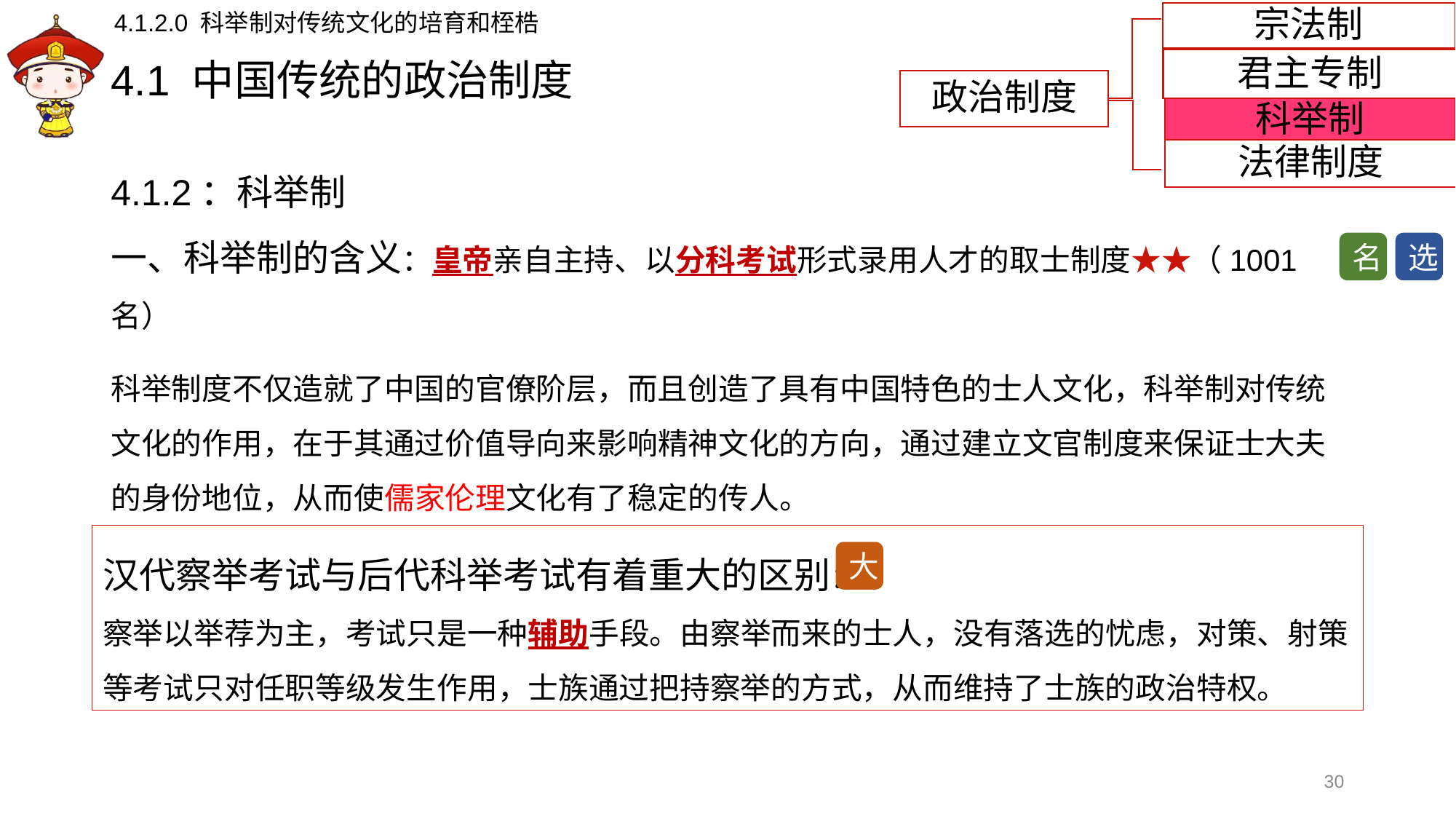

4.1.2.0 科举制对传统文化的培育和桎梏
宗法制

# 4.1 中国传统的政治制度
君主专制
政治制度
科举制

法律制度
4.1.2：科举制
一、科举制的含义：皇帝亲自主持、以分科考试形式录用人才的取士制度★★（1001名）
科举制度不仅造就了中国的官僚阶层，而且创造了具有中国特色的士人文化，科举制对传统文化的作用，在于其通过价值导向来影响精神文化的方向，通过建立文官制度来保证士大夫的身份地位，从而使儒家伦理文化有了稳定的传人。
选
名
汉代察举考试与后代科举考试有着重大的区别：
察举以举荐为主，考试只是一种辅助手段。由察举而来的士人，没有落选的忧虑，对策、射策等考试只对任职等级发生作用，士族通过把持察举的方式，从而维持了士族的政治特权。
大
30